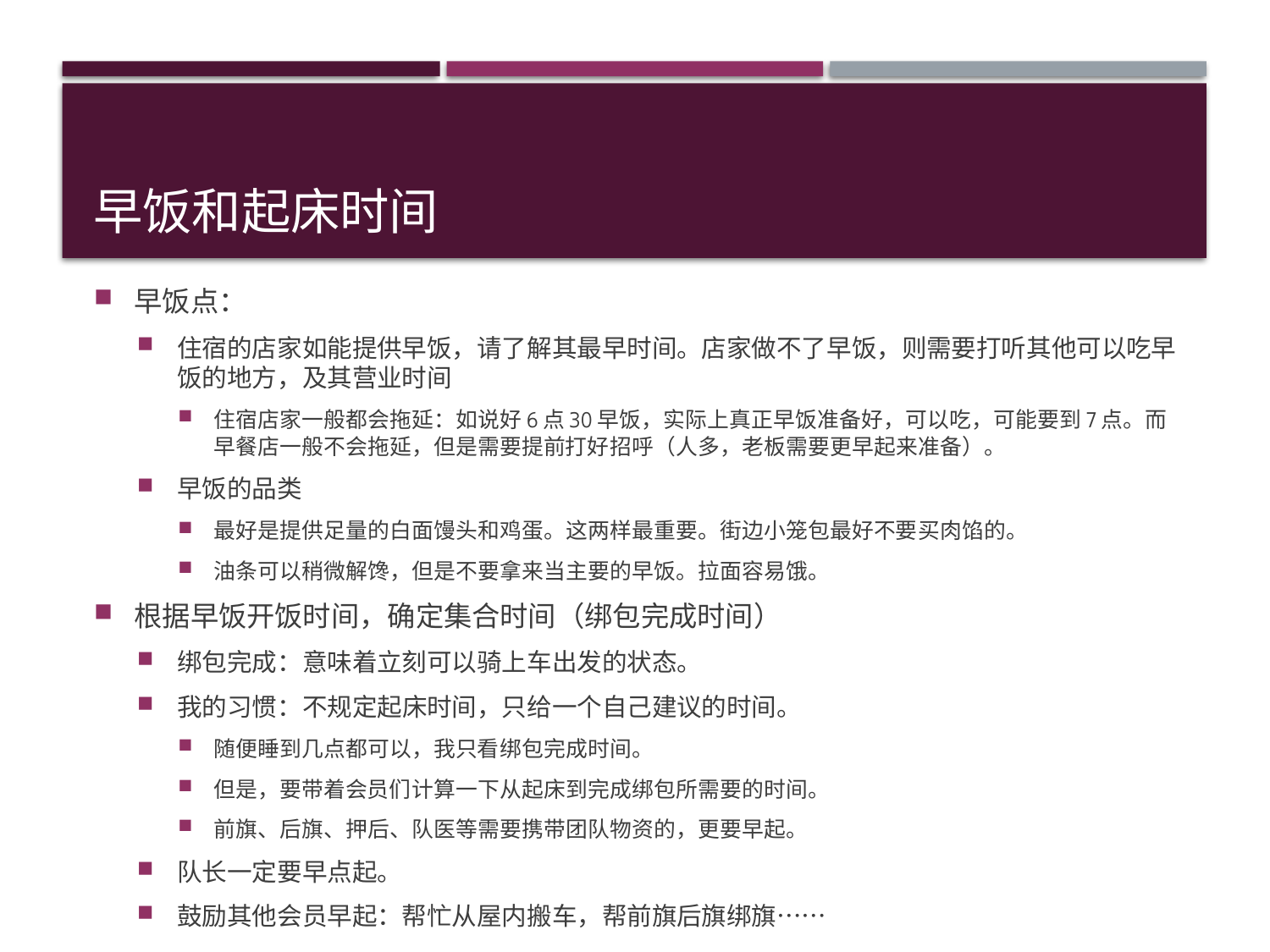

# 早饭和起床时间
早饭点：
住宿的店家如能提供早饭，请了解其最早时间。店家做不了早饭，则需要打听其他可以吃早饭的地方，及其营业时间
住宿店家一般都会拖延：如说好6点30早饭，实际上真正早饭准备好，可以吃，可能要到7点。而早餐店一般不会拖延，但是需要提前打好招呼（人多，老板需要更早起来准备）。
早饭的品类
最好是提供足量的白面馒头和鸡蛋。这两样最重要。街边小笼包最好不要买肉馅的。
油条可以稍微解馋，但是不要拿来当主要的早饭。拉面容易饿。
根据早饭开饭时间，确定集合时间（绑包完成时间）
绑包完成：意味着立刻可以骑上车出发的状态。
我的习惯：不规定起床时间，只给一个自己建议的时间。
随便睡到几点都可以，我只看绑包完成时间。
但是，要带着会员们计算一下从起床到完成绑包所需要的时间。
前旗、后旗、押后、队医等需要携带团队物资的，更要早起。
队长一定要早点起。
鼓励其他会员早起：帮忙从屋内搬车，帮前旗后旗绑旗……